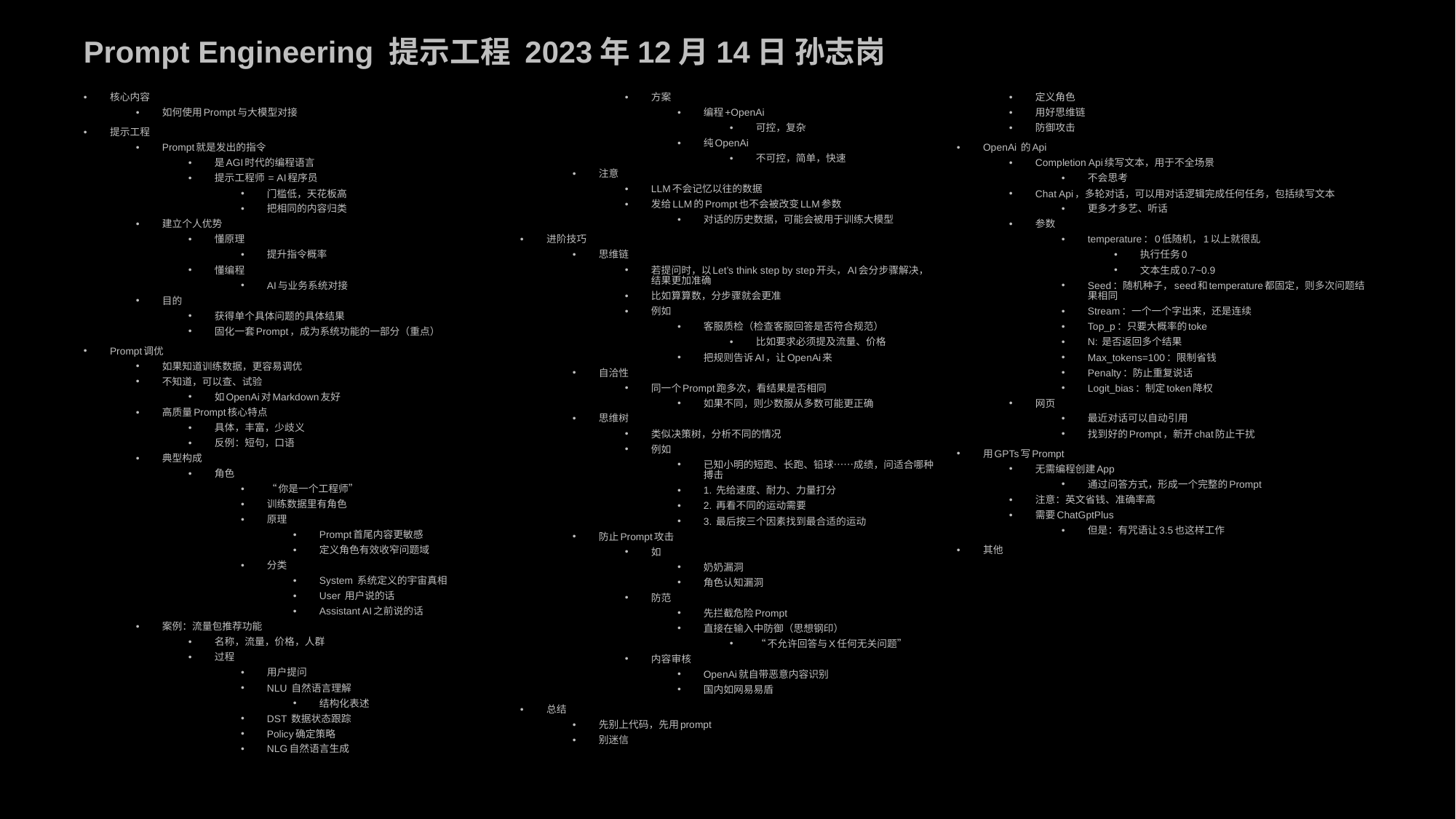

# Prompt Engineering 提示工程 2023年12月14日 孙志岗
核心内容
如何使用Prompt与大模型对接
提示工程
Prompt就是发出的指令
是AGI时代的编程语言
提示工程师 = AI程序员
门槛低，天花板高
把相同的内容归类
建立个人优势
懂原理
提升指令概率
懂编程
AI与业务系统对接
目的
获得单个具体问题的具体结果
固化一套Prompt，成为系统功能的一部分（重点）
Prompt调优
如果知道训练数据，更容易调优
不知道，可以查、试验
如OpenAi对Markdown友好
高质量Prompt核心特点
具体，丰富，少歧义
反例：短句，口语
典型构成
角色
“你是一个工程师”
训练数据里有角色
原理
Prompt首尾内容更敏感
定义角色有效收窄问题域
分类
System 系统定义的宇宙真相
User 用户说的话
Assistant AI之前说的话
案例：流量包推荐功能
名称，流量，价格，人群
过程
用户提问
NLU 自然语言理解
结构化表述
DST 数据状态跟踪
Policy确定策略
NLG自然语言生成
方案
编程+OpenAi
可控，复杂
纯OpenAi
不可控，简单，快速
注意
LLM不会记忆以往的数据
发给LLM的Prompt也不会被改变LLM参数
对话的历史数据，可能会被用于训练大模型
进阶技巧
思维链
若提问时，以Let’s think step by step开头，AI会分步骤解决，结果更加准确
比如算算数，分步骤就会更准
例如
客服质检（检查客服回答是否符合规范）
比如要求必须提及流量、价格
把规则告诉AI，让OpenAi来
自洽性
同一个Prompt跑多次，看结果是否相同
如果不同，则少数服从多数可能更正确
思维树
类似决策树，分析不同的情况
例如
已知小明的短跑、长跑、铅球……成绩，问适合哪种搏击
1. 先给速度、耐力、力量打分
2. 再看不同的运动需要
3. 最后按三个因素找到最合适的运动
防止Prompt攻击
如
奶奶漏洞
角色认知漏洞
防范
先拦截危险Prompt
直接在输入中防御（思想钢印）
“不允许回答与X任何无关问题”
内容审核
OpenAi就自带恶意内容识别
国内如网易易盾
总结
先别上代码，先用prompt
别迷信
定义角色
用好思维链
防御攻击
OpenAi 的Api
Completion Api续写文本，用于不全场景
不会思考
Chat Api，多轮对话，可以用对话逻辑完成任何任务，包括续写文本
更多才多艺、听话
参数
temperature：0低随机，1以上就很乱
执行任务0
文本生成0.7~0.9
Seed：随机种子，seed和temperature都固定，则多次问题结果相同
Stream：一个一个字出来，还是连续
Top_p：只要大概率的toke
N: 是否返回多个结果
Max_tokens=100：限制省钱
Penalty：防止重复说话
Logit_bias：制定token降权
网页
最近对话可以自动引用
找到好的Prompt，新开chat防止干扰
用GPTs写Prompt
无需编程创建App
通过问答方式，形成一个完整的Prompt
注意：英文省钱、准确率高
需要ChatGptPlus
但是：有咒语让3.5也这样工作
其他